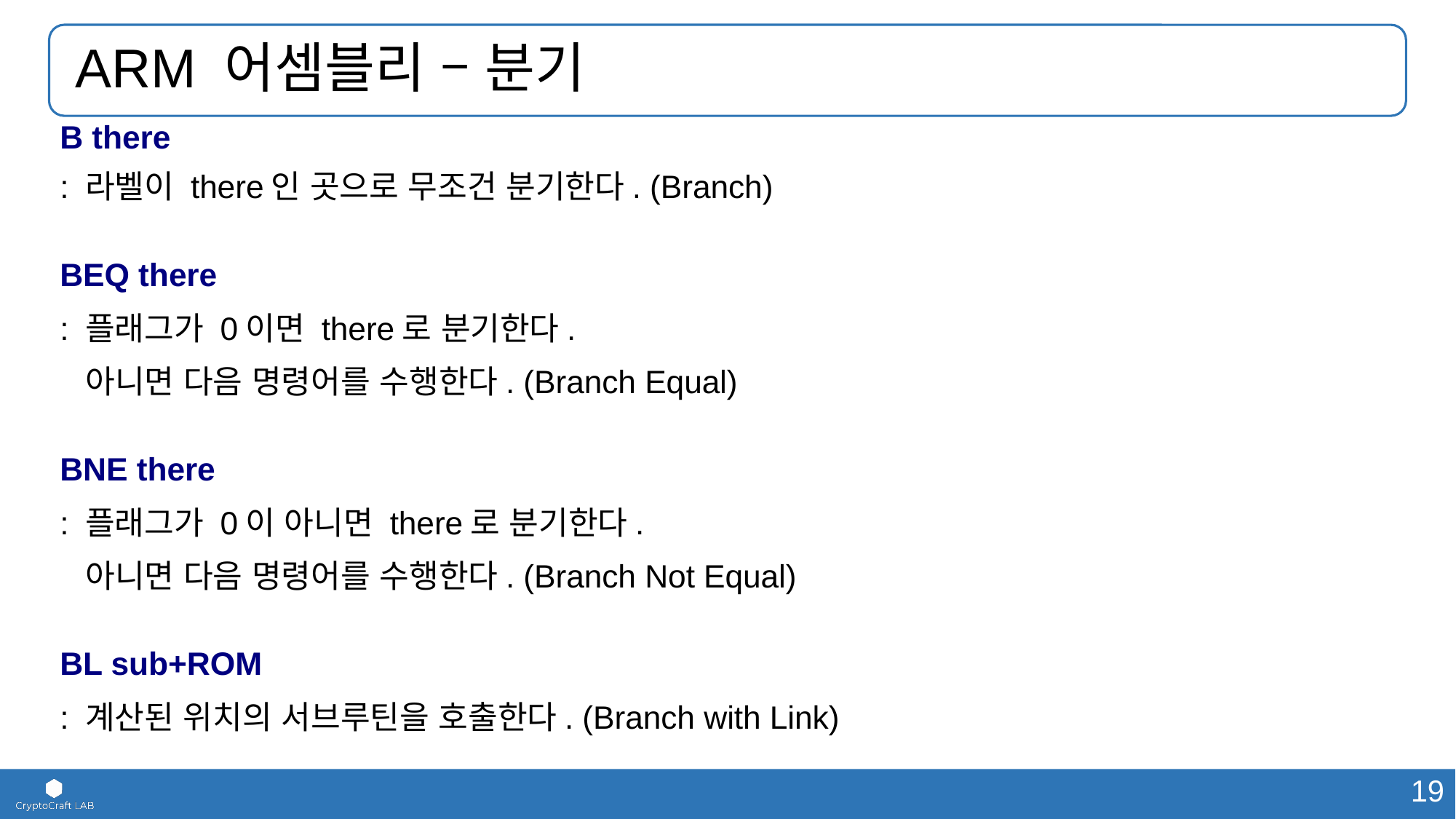

# ARM 어셈블리 – 분기
B there
: 라벨이 there인 곳으로 무조건 분기한다. (Branch)
BEQ there
: 플래그가 0이면 there로 분기한다.
  아니면 다음 명령어를 수행한다. (Branch Equal)
BNE there
: 플래그가 0이 아니면 there로 분기한다.
  아니면 다음 명령어를 수행한다. (Branch Not Equal)
BL sub+ROM
: 계산된 위치의 서브루틴을 호출한다. (Branch with Link)